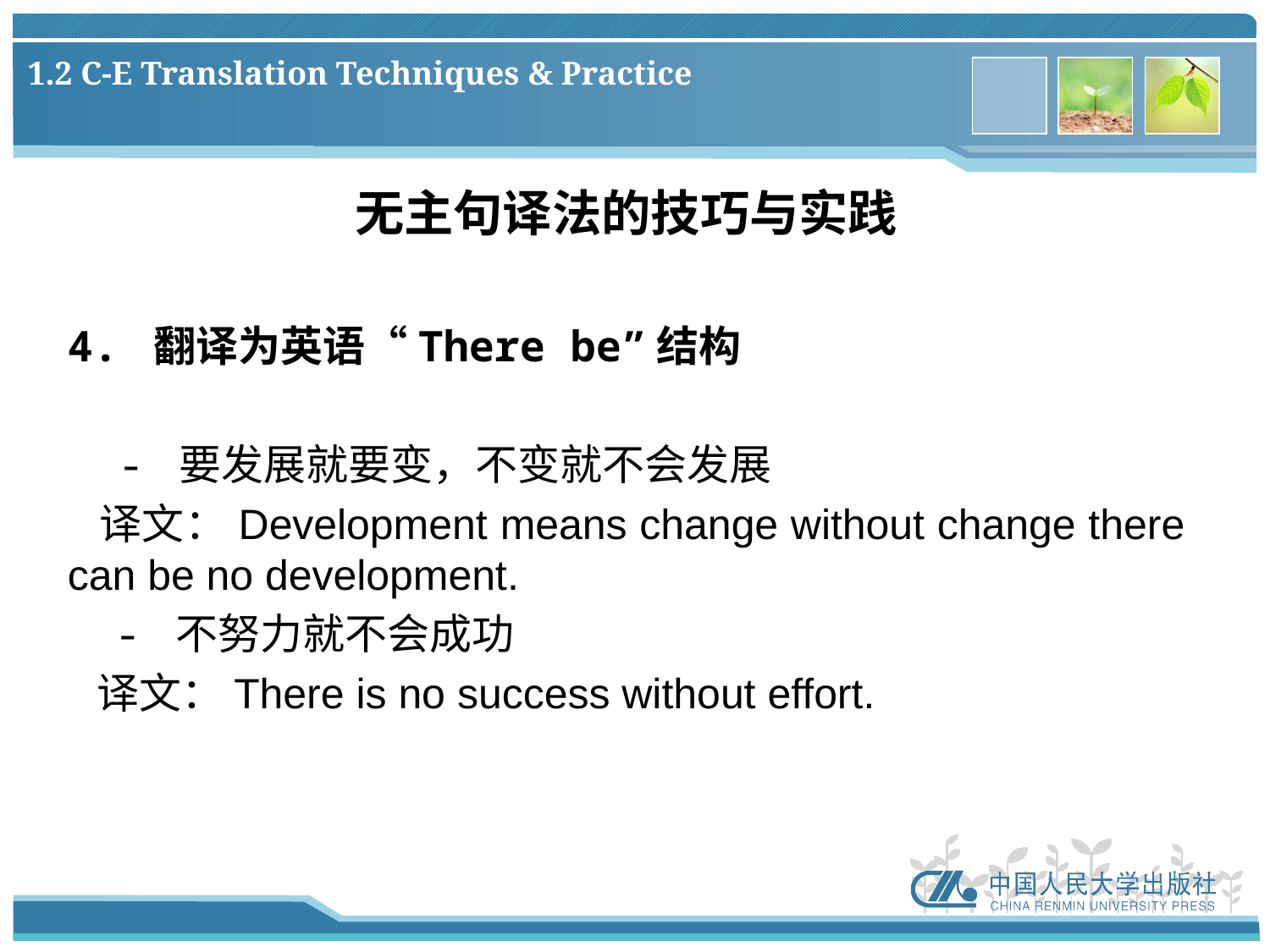

# 1.2 C-E Translation Techniques & Practice
无主句译法的技巧与实践

4. 翻译为英语“There be”结构

  - 要发展就要变，不变就不会发展
  译文：Development means change without change there can be no development.
    - 不努力就不会成功
  译文：There is no success without effort.